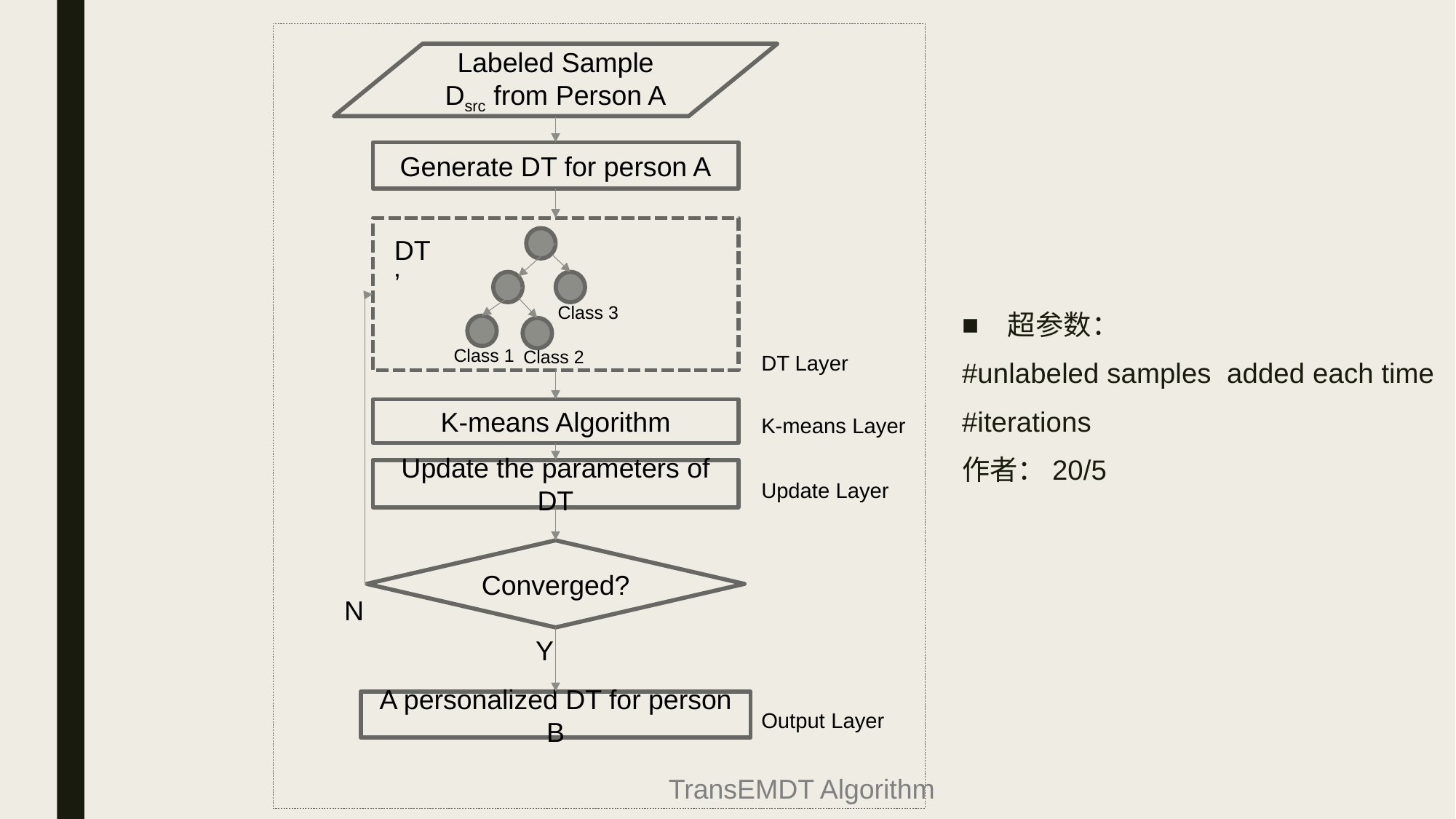

Labeled Sample Dsrc from Person A
Generate DT for person A

DT’

Class 3
超参数：
#unlabeled samples  added each time
#iterations
作者：20/5

Class 1
Class 2
DT Layer
K-means Algorithm
K-means Layer
Update the parameters of DT
Update Layer
Converged?
N
Y
A personalized DT for person B
Output Layer
TransEMDT Algorithm